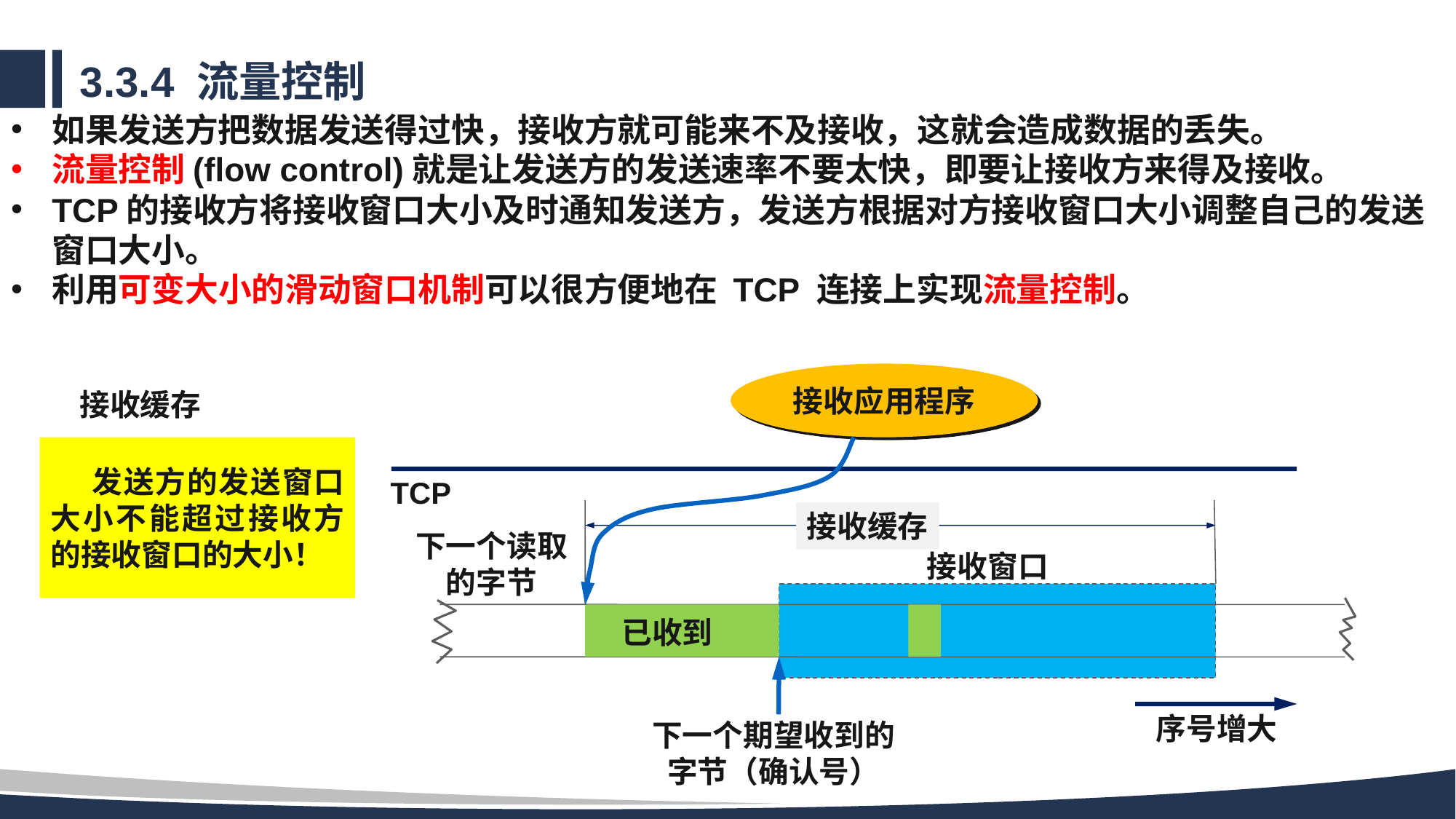

# 3.3.4 流量控制
如果发送方把数据发送得过快，接收方就可能来不及接收，这就会造成数据的丢失。
流量控制(flow control)就是让发送方的发送速率不要太快，即要让接收方来得及接收。
TCP的接收方将接收窗口大小及时通知发送方，发送方根据对方接收窗口大小调整自己的发送窗口大小。
利用可变大小的滑动窗口机制可以很方便地在 TCP 连接上实现流量控制。
接收应用程序
接收缓存
    发送方的发送窗口大小不能超过接收方的接收窗口的大小！

TCP

接收缓存
下一个读取
的字节

接收窗口

已收到

序号增大
下一个期望收到的
字节（确认号）